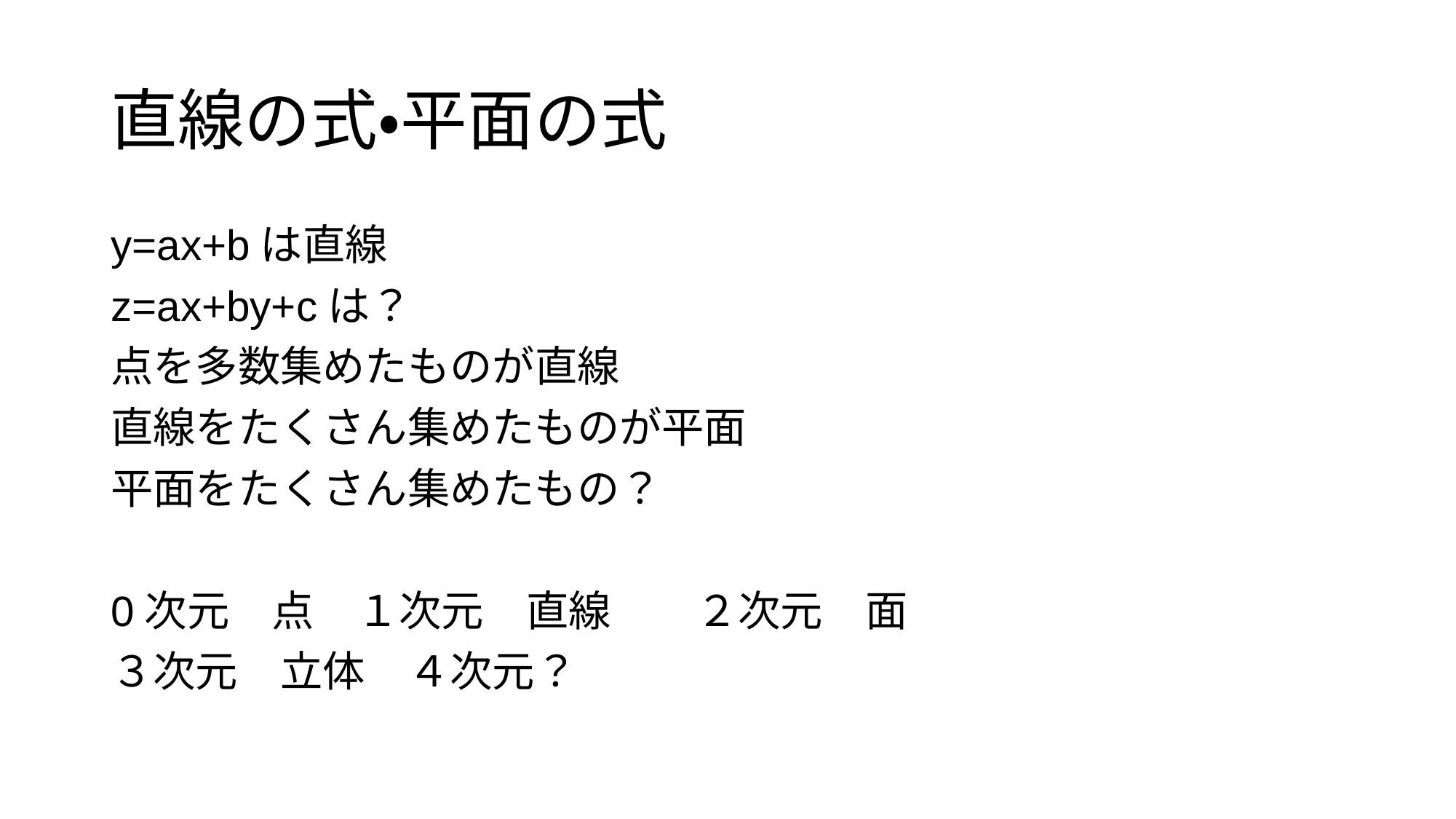

# 直線の式・平面の式
y=ax+bは直線
z=ax+by+cは？
点を多数集めたものが直線
直線をたくさん集めたものが平面
平面をたくさん集めたもの？

0次元　点　１次元　直線　　２次元　面
３次元　立体　４次元？